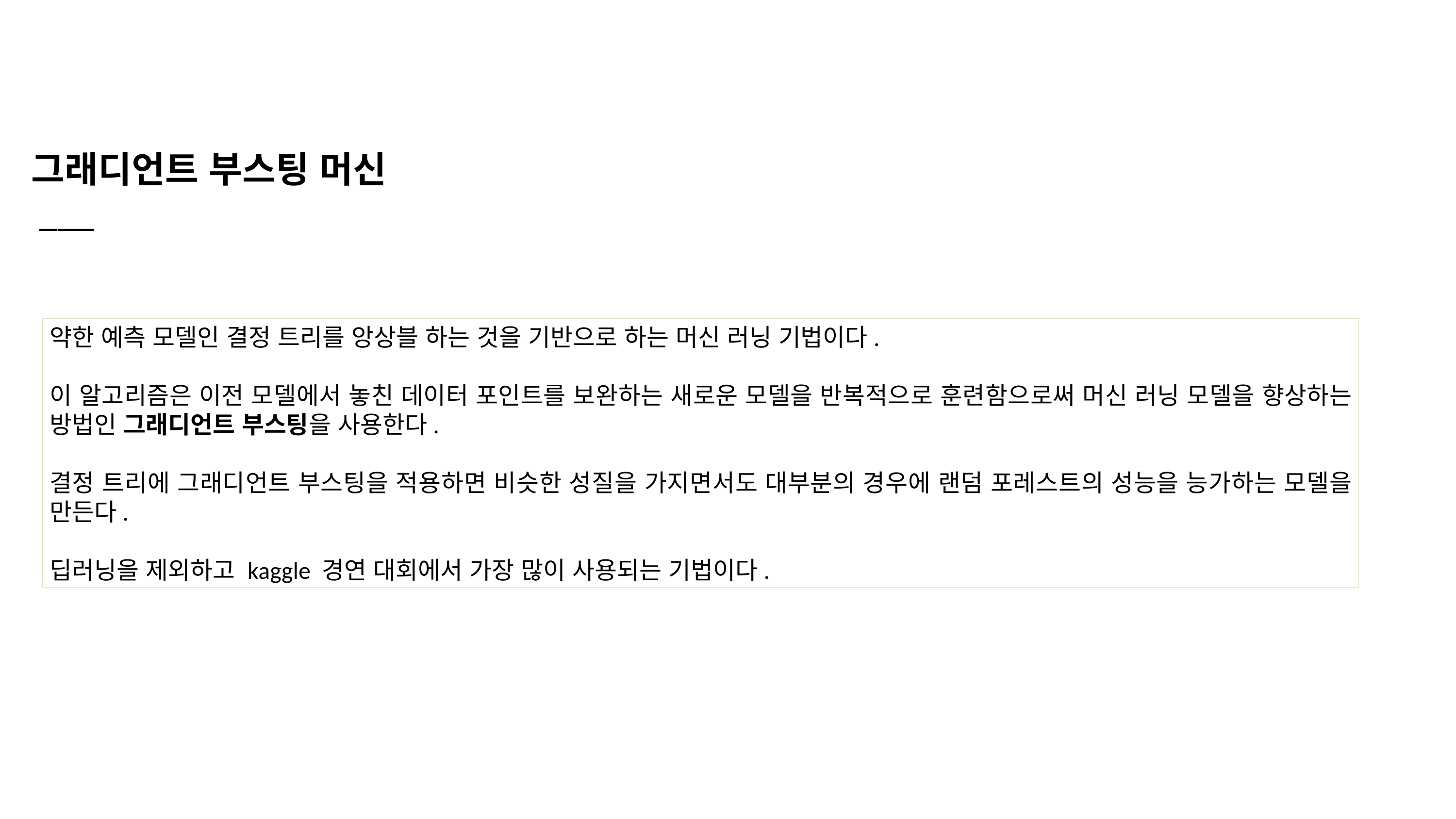

그래디언트 부스팅 머신
 ___
약한 예측 모델인 결정 트리를 앙상블 하는 것을 기반으로 하는 머신 러닝 기법이다.

이 알고리즘은 이전 모델에서 놓친 데이터 포인트를 보완하는 새로운 모델을 반복적으로 훈련함으로써 머신 러닝 모델을 향상하는 방법인 그래디언트 부스팅을 사용한다.

결정 트리에 그래디언트 부스팅을 적용하면 비슷한 성질을 가지면서도 대부분의 경우에 랜덤 포레스트의 성능을 능가하는 모델을 만든다.

딥러닝을 제외하고 kaggle 경연 대회에서 가장 많이 사용되는 기법이다.